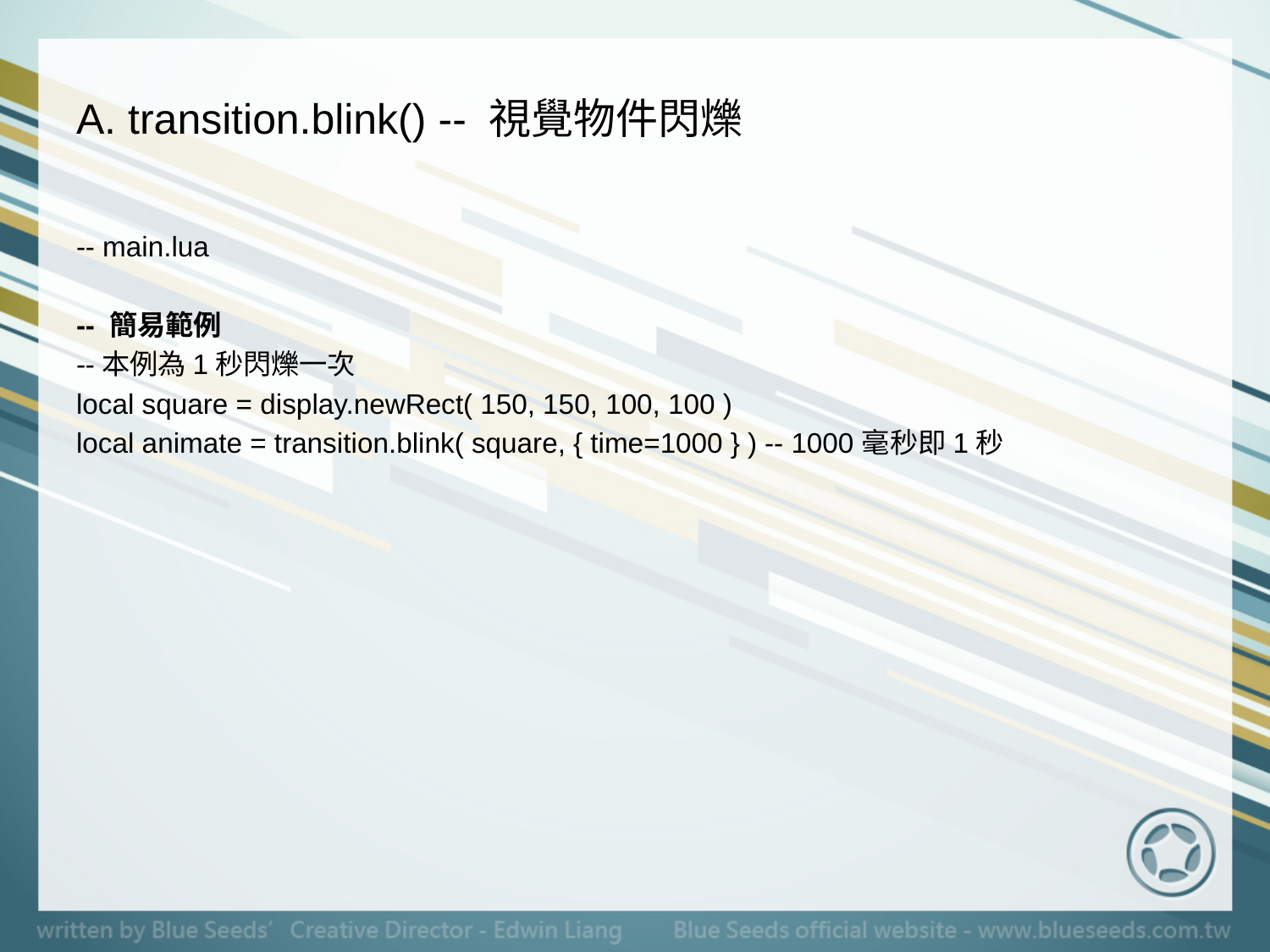

# A. transition.blink() -- 視覺物件閃爍
-- main.lua

-- 簡易範例
--本例為1秒閃爍一次
local square = display.newRect( 150, 150, 100, 100 )
local animate = transition.blink( square, { time=1000 } ) -- 1000毫秒即1秒